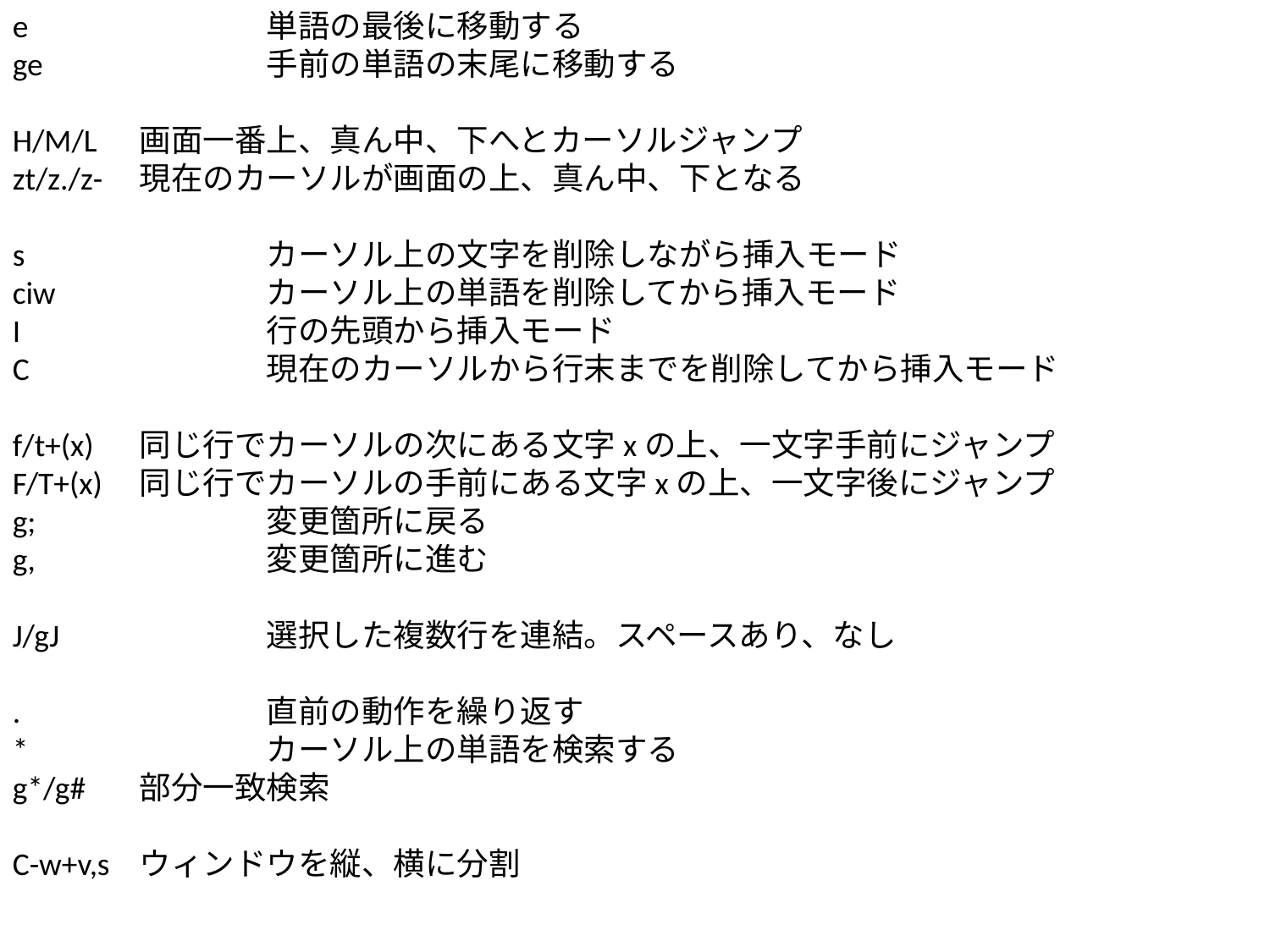

e 		単語の最後に移動する
ge 		手前の単語の末尾に移動する

H/M/L 	画面一番上、真ん中、下へとカーソルジャンプ
zt/z./z- 	現在のカーソルが画面の上、真ん中、下となる

s 		カーソル上の文字を削除しながら挿入モード
ciw 		カーソル上の単語を削除してから挿入モード
I 		行の先頭から挿入モード
C 		現在のカーソルから行末までを削除してから挿入モード

f/t+(x) 	同じ行でカーソルの次にある文字xの上、一文字手前にジャンプ
F/T+(x) 	同じ行でカーソルの手前にある文字xの上、一文字後にジャンプ
g; 		変更箇所に戻る
g,		変更箇所に進む

J/gJ 		選択した複数行を連結。スペースあり、なし

. 		直前の動作を繰り返す
* 		カーソル上の単語を検索する
g*/g# 	部分一致検索

C-w+v,s 	ウィンドウを縦、横に分割